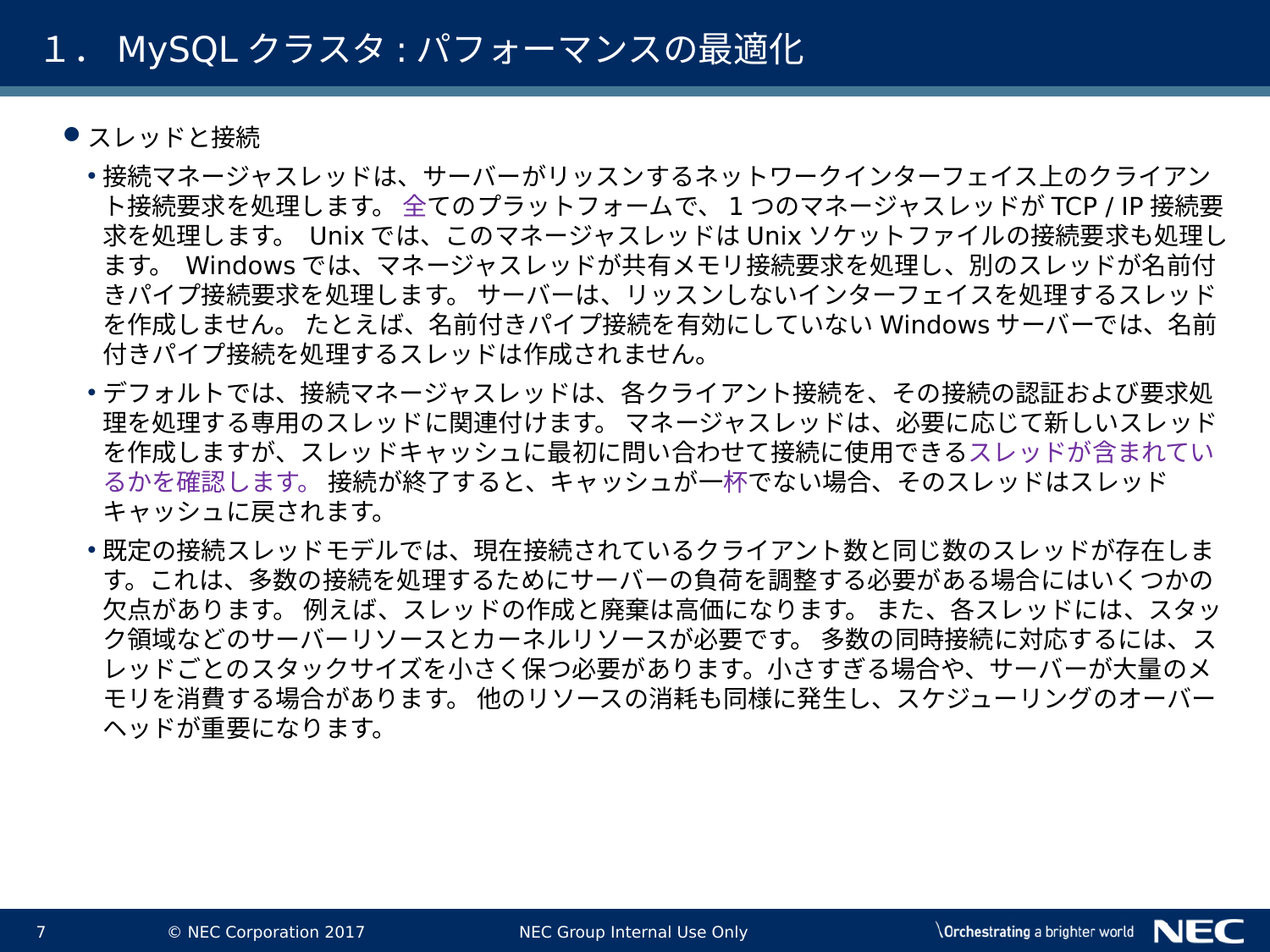

# １．MySQLクラスタ:パフォーマンスの最適化
スレッドと接続
接続マネージャスレッドは、サーバーがリッスンするネットワークインターフェイス上のクライアント接続要求を処理します。 全てのプラットフォームで、1つのマネージャスレッドがTCP / IP接続要求を処理します。 Unixでは、このマネージャスレッドはUnixソケットファイルの接続要求も処理します。 Windowsでは、マネージャスレッドが共有メモリ接続要求を処理し、別のスレッドが名前付きパイプ接続要求を処理します。 サーバーは、リッスンしないインターフェイスを処理するスレッドを作成しません。 たとえば、名前付きパイプ接続を有効にしていないWindowsサーバーでは、名前付きパイプ接続を処理するスレッドは作成されません。
デフォルトでは、接続マネージャスレッドは、各クライアント接続を、その接続の認証および要求処理を処理する専用のスレッドに関連付けます。 マネージャスレッドは、必要に応じて新しいスレッドを作成しますが、スレッドキャッシュに最初に問い合わせて接続に使用できるスレッドが含まれているかを確認します。 接続が終了すると、キャッシュが一杯でない場合、そのスレッドはスレッドキャッシュに戻されます。
既定の接続スレッドモデルでは、現在接続されているクライアント数と同じ数のスレッドが存在します。これは、多数の接続を処理するためにサーバーの負荷を調整する必要がある場合にはいくつかの欠点があります。 例えば、スレッドの作成と廃棄は高価になります。 また、各スレッドには、スタック領域などのサーバーリソースとカーネルリソースが必要です。 多数の同時接続に対応するには、スレッドごとのスタックサイズを小さく保つ必要があります。小さすぎる場合や、サーバーが大量のメモリを消費する場合があります。 他のリソースの消耗も同様に発生し、スケジューリングのオーバーヘッドが重要になります。